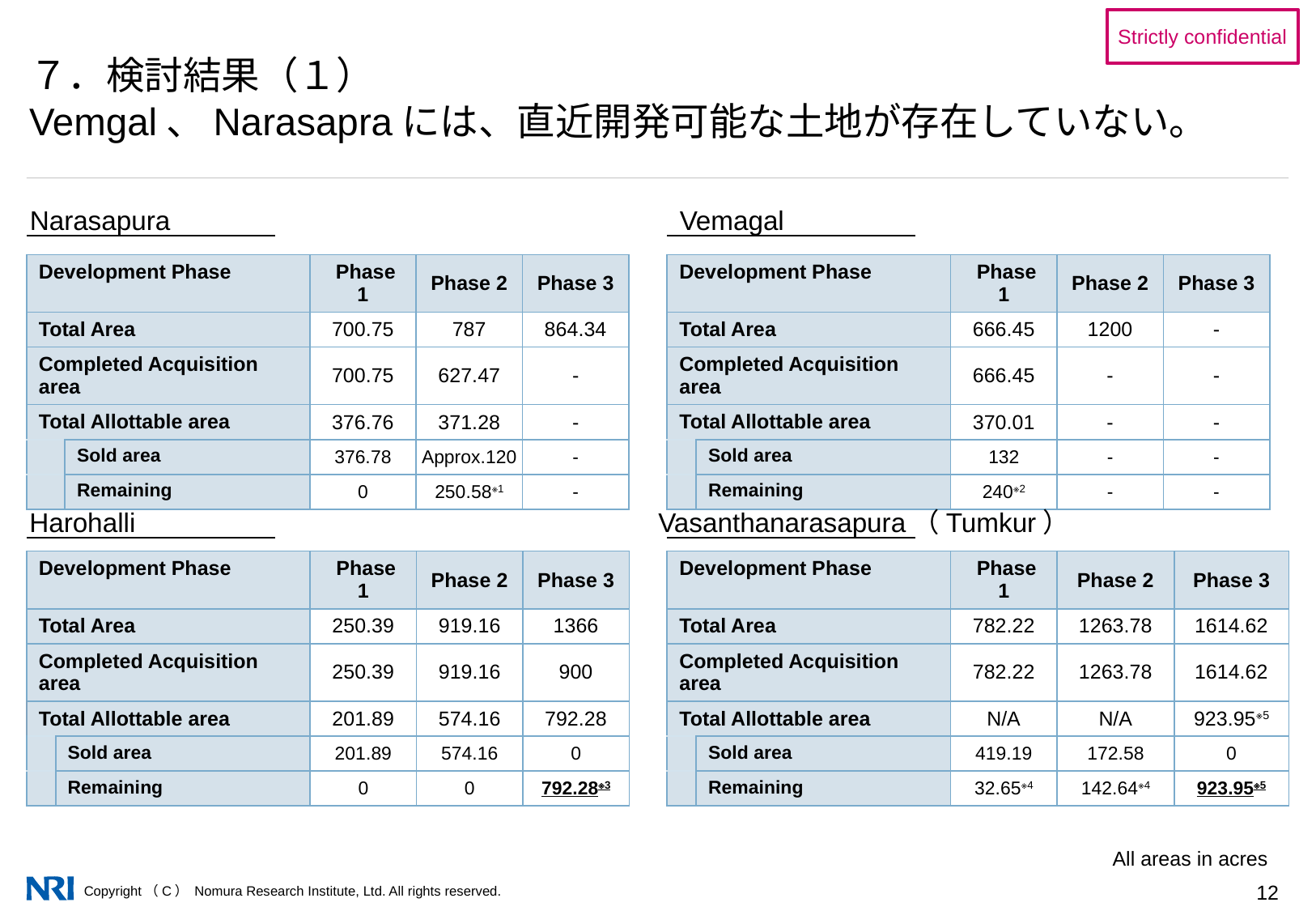

# ７．検討結果（１） Vemgal、Narasapraには、直近開発可能な土地が存在していない。
Narasapura
Vemagal
| Development Phase |  | Phase 1 | Phase 2 | Phase 3 |
| --- | --- | --- | --- | --- |
| Total Area |  | 700.75 | 787 | 864.34 |
| Completed Acquisition area |  | 700.75 | 627.47 | - |
| Total Allottable area |  | 376.76 | 371.28 | - |
|  | Sold area | 376.78 | Approx.120 | - |
|  | Remaining | 0 | 250.58※1 | - |
| Development Phase |  | Phase 1 | Phase 2 | Phase 3 |
| --- | --- | --- | --- | --- |
| Total Area |  | 666.45 | 1200 | - |
| Completed Acquisition area |  | 666.45 | - | - |
| Total Allottable area |  | 370.01 | - | - |
|  | Sold area | 132 | - | - |
|  | Remaining | 240※2 | - | - |
Harohalli
Vasanthanarasapura（Tumkur）
| Development Phase |  | Phase 1 | Phase 2 | Phase 3 |
| --- | --- | --- | --- | --- |
| Total Area |  | 250.39 | 919.16 | 1366 |
| Completed Acquisition area |  | 250.39 | 919.16 | 900 |
| Total Allottable area |  | 201.89 | 574.16 | 792.28 |
|  | Sold area | 201.89 | 574.16 | 0 |
|  | Remaining | 0 | 0 | 792.28※3 |
| Development Phase |  | Phase 1 | Phase 2 | Phase 3 |
| --- | --- | --- | --- | --- |
| Total Area |  | 782.22 | 1263.78 | 1614.62 |
| Completed Acquisition area |  | 782.22 | 1263.78 | 1614.62 |
| Total Allottable area |  | N/A | N/A | 923.95※5 |
|  | Sold area | 419.19 | 172.58 | 0 |
|  | Remaining | 32.65※4 | 142.64※4 | 923.95※5 |
All areas in acres